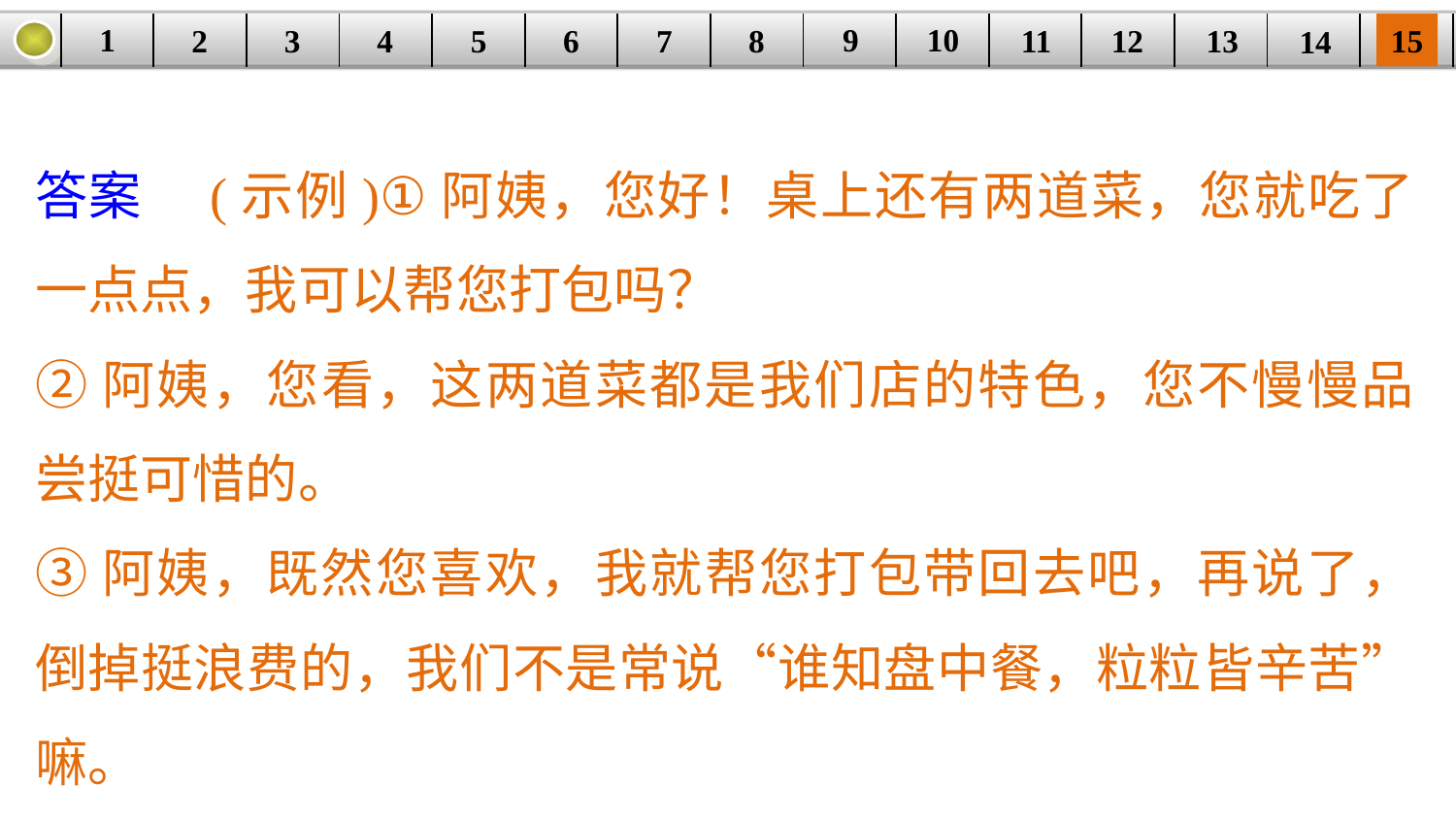

9
10
1
3
4
5
6
8
11
2
12
15
|  |  |  |  |  |  |  |  |  |  |  |  |  |  |  |
| --- | --- | --- | --- | --- | --- | --- | --- | --- | --- | --- | --- | --- | --- | --- |
7
13
14

答案　(示例)①阿姨，您好！桌上还有两道菜，您就吃了一点点，我可以帮您打包吗？
②阿姨，您看，这两道菜都是我们店的特色，您不慢慢品尝挺可惜的。
③阿姨，既然您喜欢，我就帮您打包带回去吧，再说了，倒掉挺浪费的，我们不是常说“谁知盘中餐，粒粒皆辛苦”嘛。